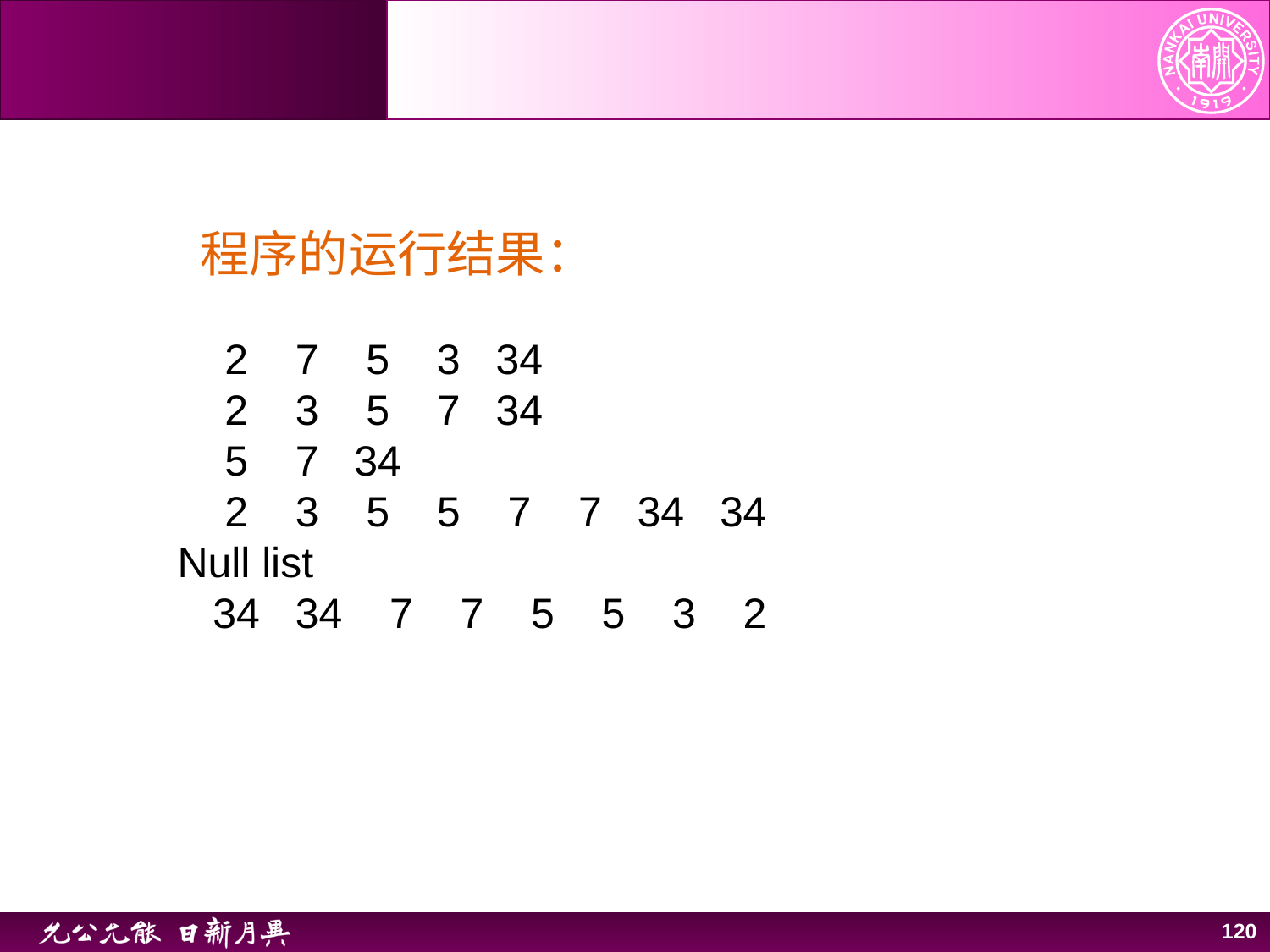

程序的运行结果：

    2    7    5    3   34
    2    3    5    7   34
    5    7   34
    2    3    5    5    7    7   34   34
Null list
   34   34    7    7    5    5    3    2
120